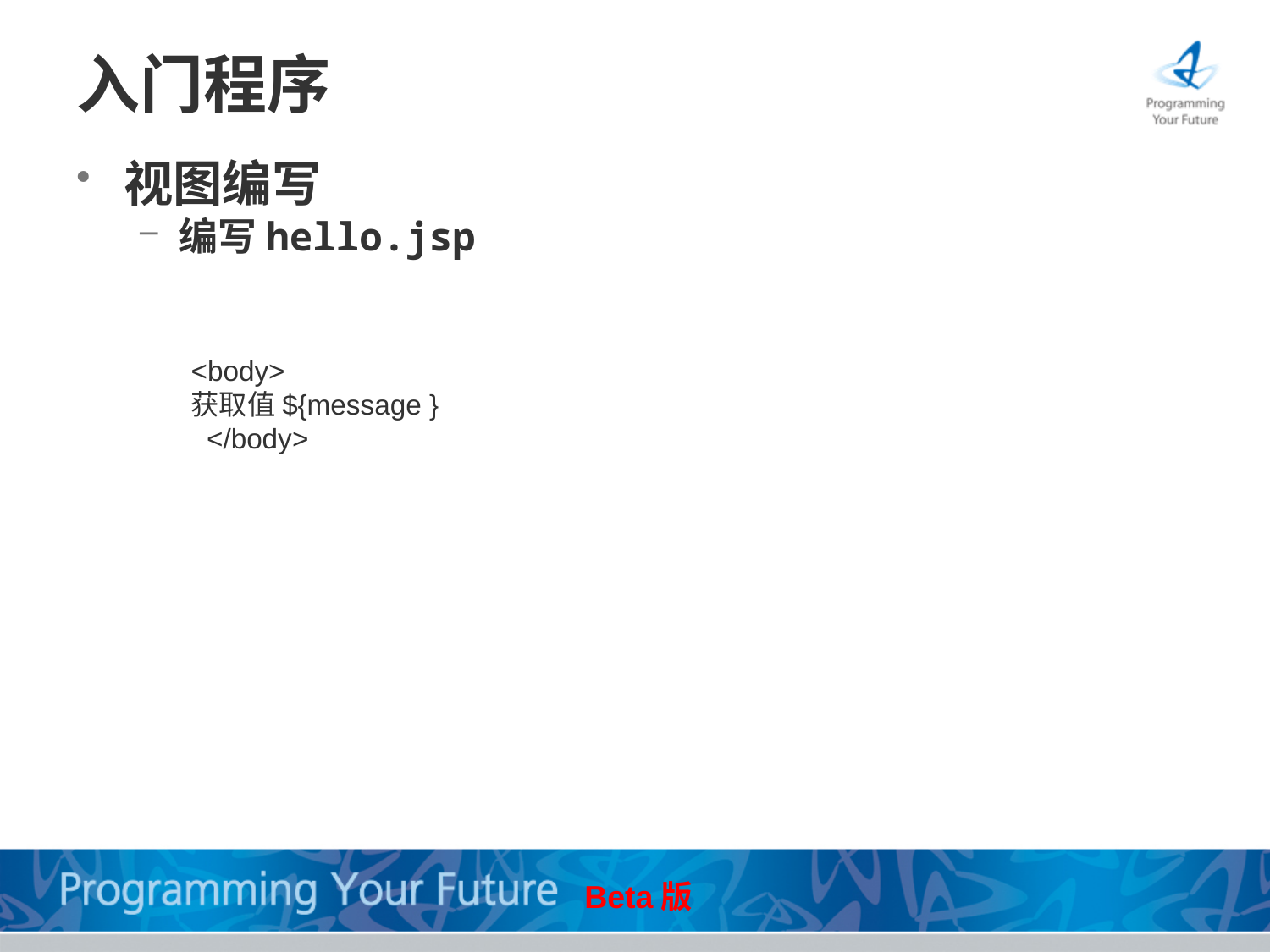

# 入门程序
视图编写
编写hello.jsp
<body>
获取值${message }
  </body>